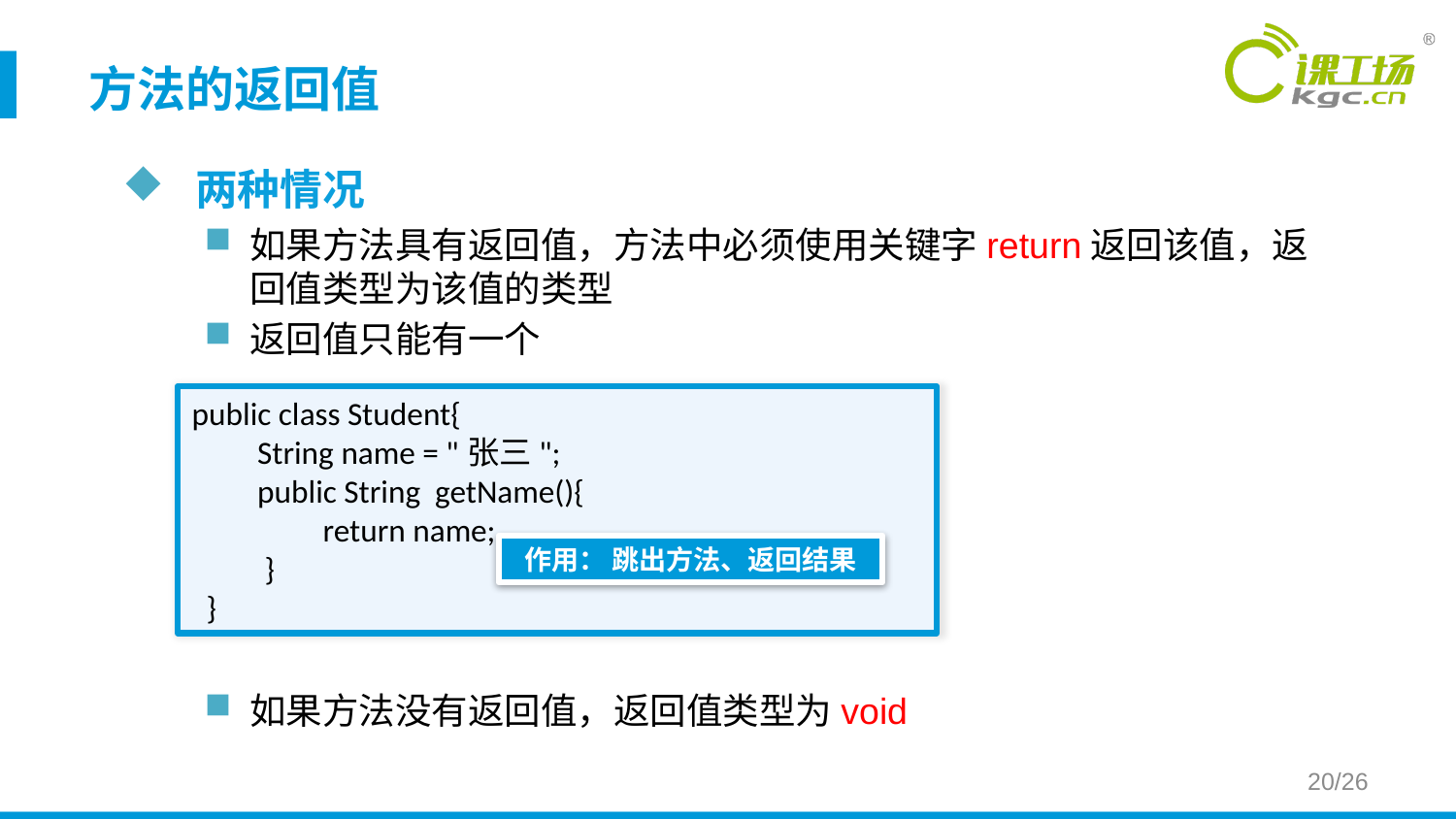

方法的返回值
两种情况
如果方法具有返回值，方法中必须使用关键字return返回该值，返回值类型为该值的类型
返回值只能有一个

如果方法没有返回值，返回值类型为void

public class Student{
         String name = "张三";
         public String  getName(){
                  return name;
          }
  }
作用： 跳出方法、返回结果
20/26